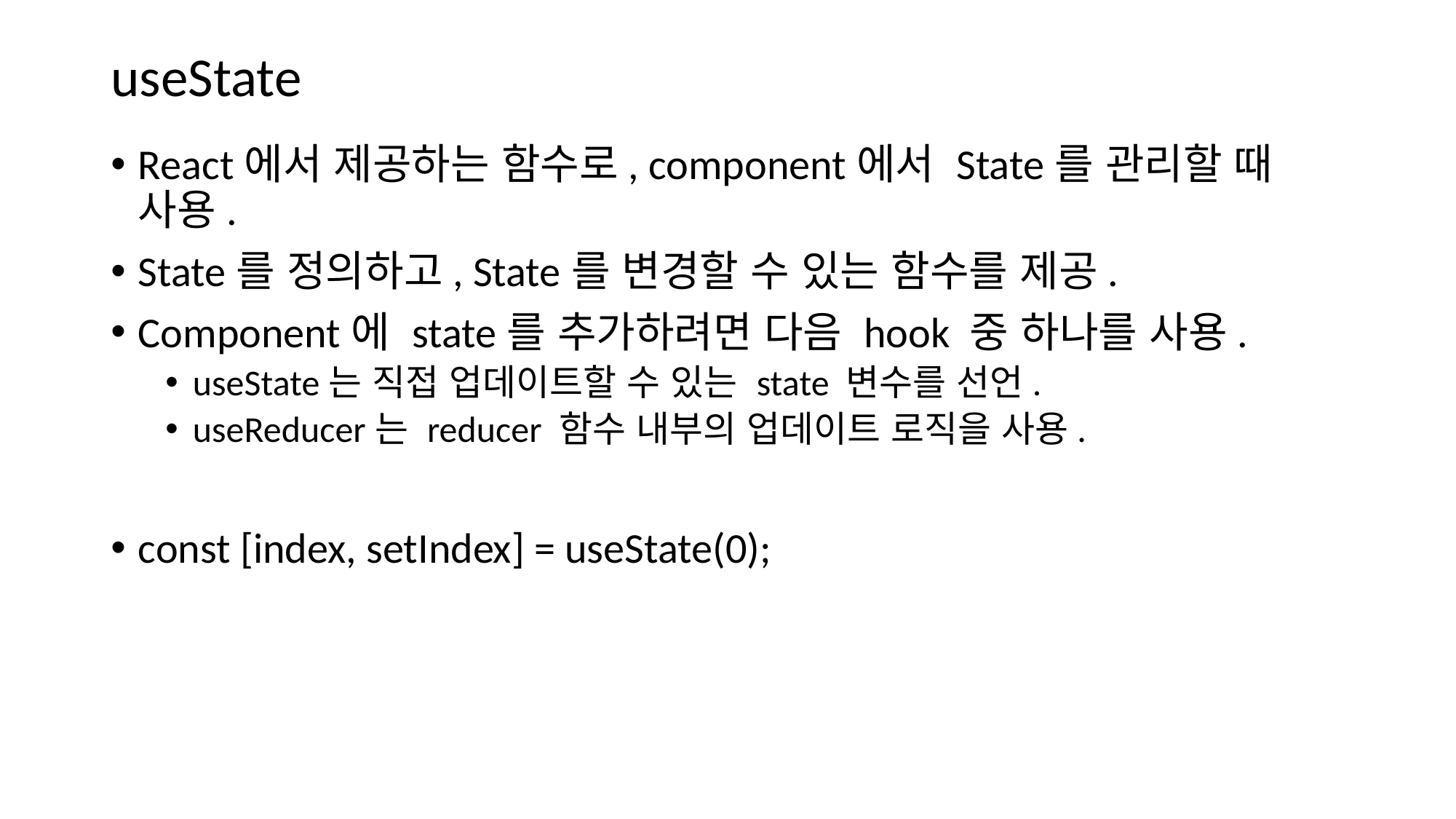

# useState
React에서 제공하는 함수로, component에서 State를 관리할 때 사용.
State를 정의하고, State를 변경할 수 있는 함수를 제공.
Component에 state를 추가하려면 다음 hook 중 하나를 사용.
useState는 직접 업데이트할 수 있는 state 변수를 선언.
useReducer는 reducer 함수 내부의 업데이트 로직을 사용.

const [index, setIndex] = useState(0);